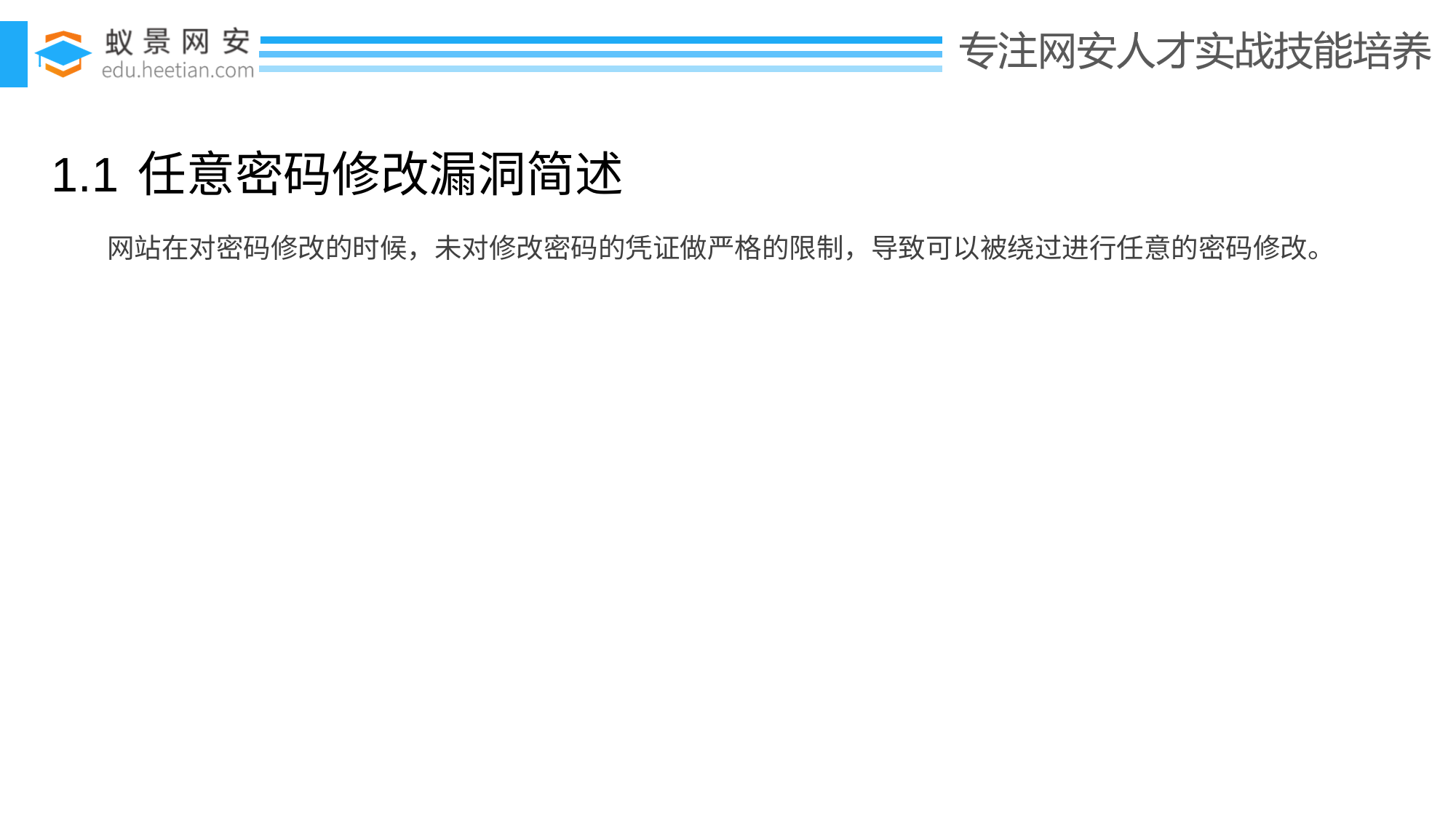

任意密码修改漏洞简述
1.1
网站在对密码修改的时候，未对修改密码的凭证做严格的限制，导致可以被绕过进行任意的密码修改。